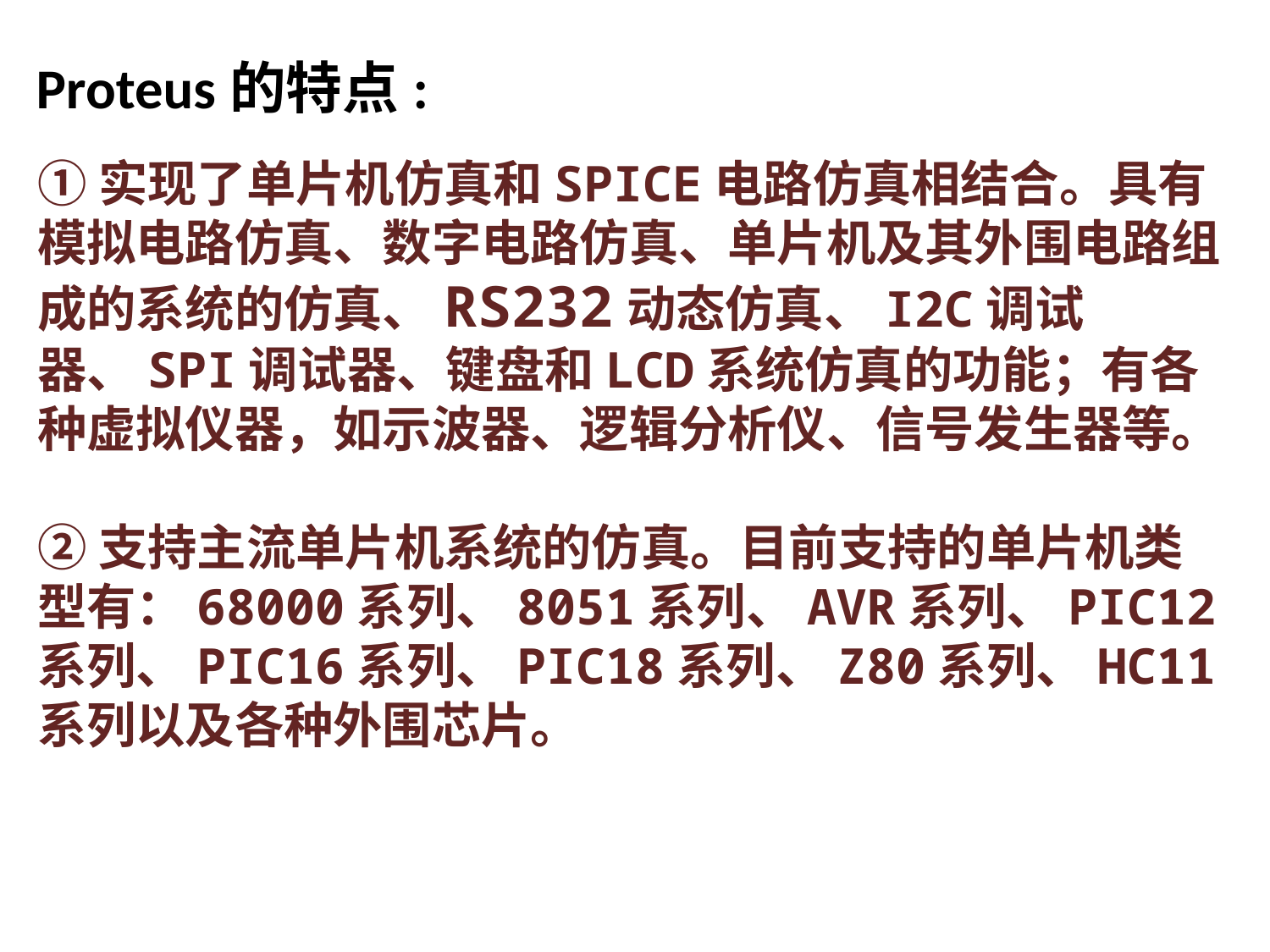

Proteus的特点:
①实现了单片机仿真和SPICE电路仿真相结合。具有模拟电路仿真、数字电路仿真、单片机及其外围电路组成的系统的仿真、RS232动态仿真、I2C调试器、SPI调试器、键盘和LCD系统仿真的功能；有各种虚拟仪器，如示波器、逻辑分析仪、信号发生器等。

②支持主流单片机系统的仿真。目前支持的单片机类型有：68000系列、8051系列、AVR系列、PIC12系列、PIC16系列、PIC18系列、Z80系列、HC11系列以及各种外围芯片。